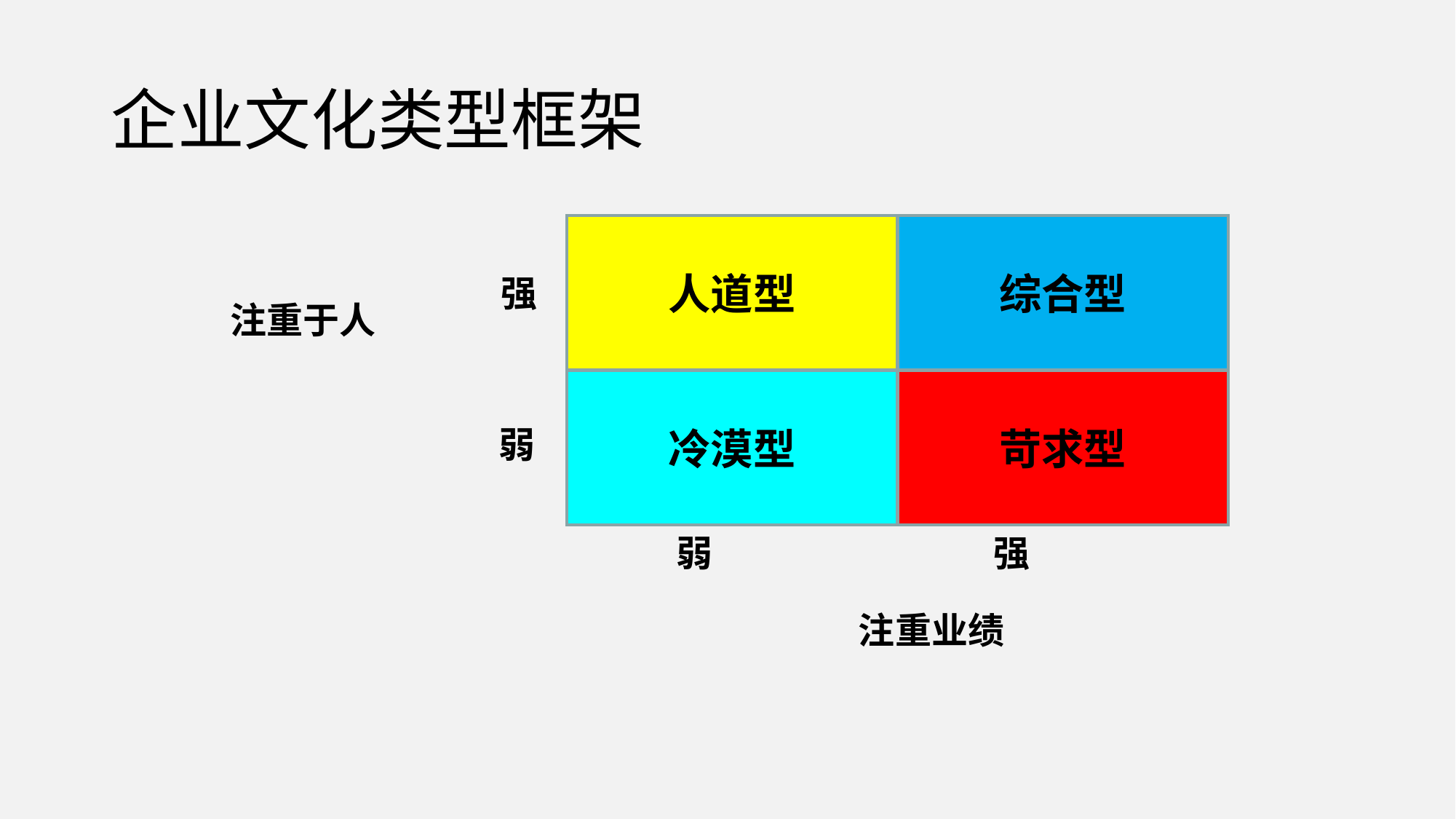

企业文化类型框架
人道型
综合型
强
注重于人
冷漠型
苛求型
 弱
弱
  强
注重业绩